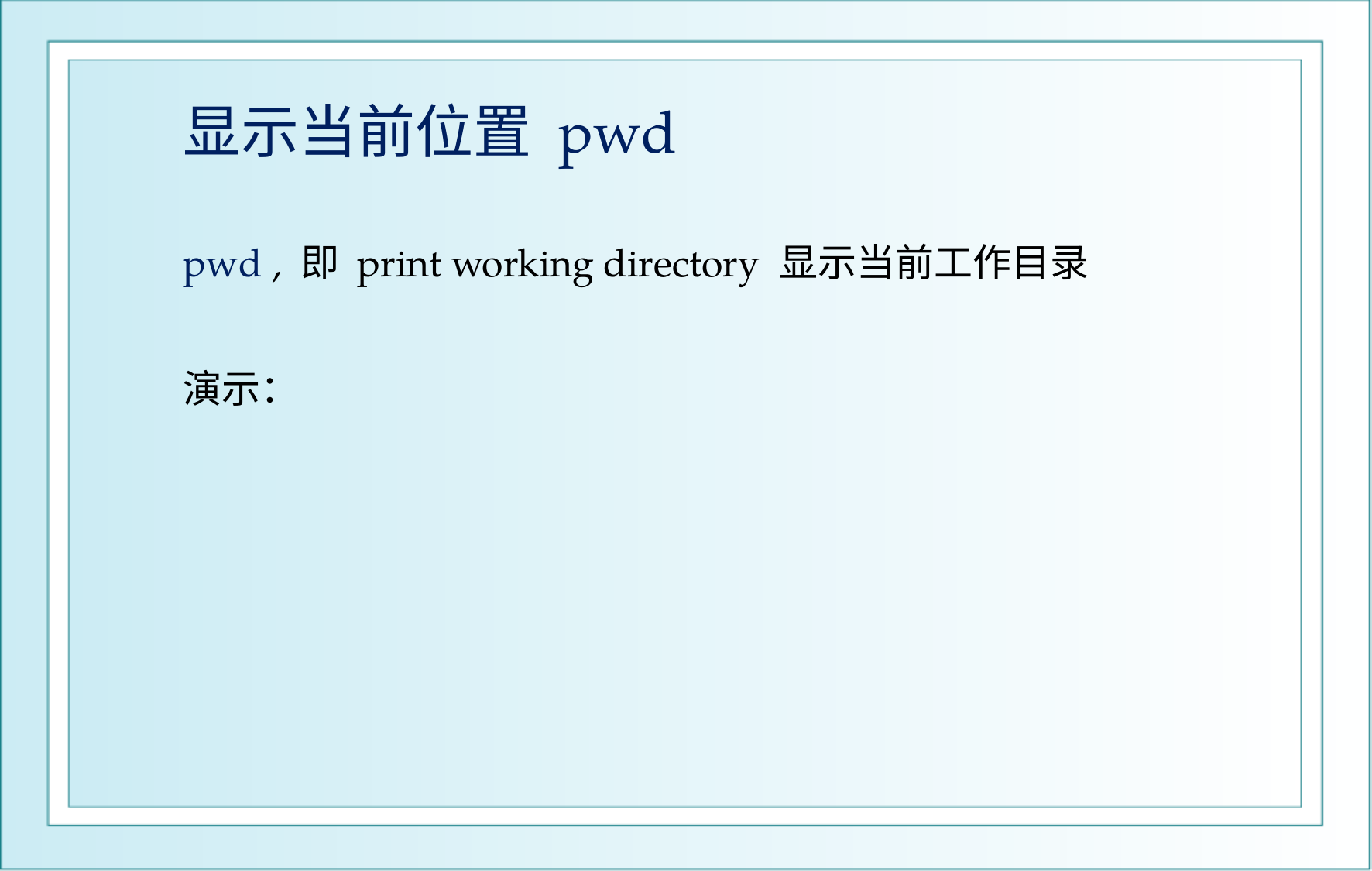

# 显示当前位置 pwd
pwd , 即 print working directory 显示当前工作目录

演示：